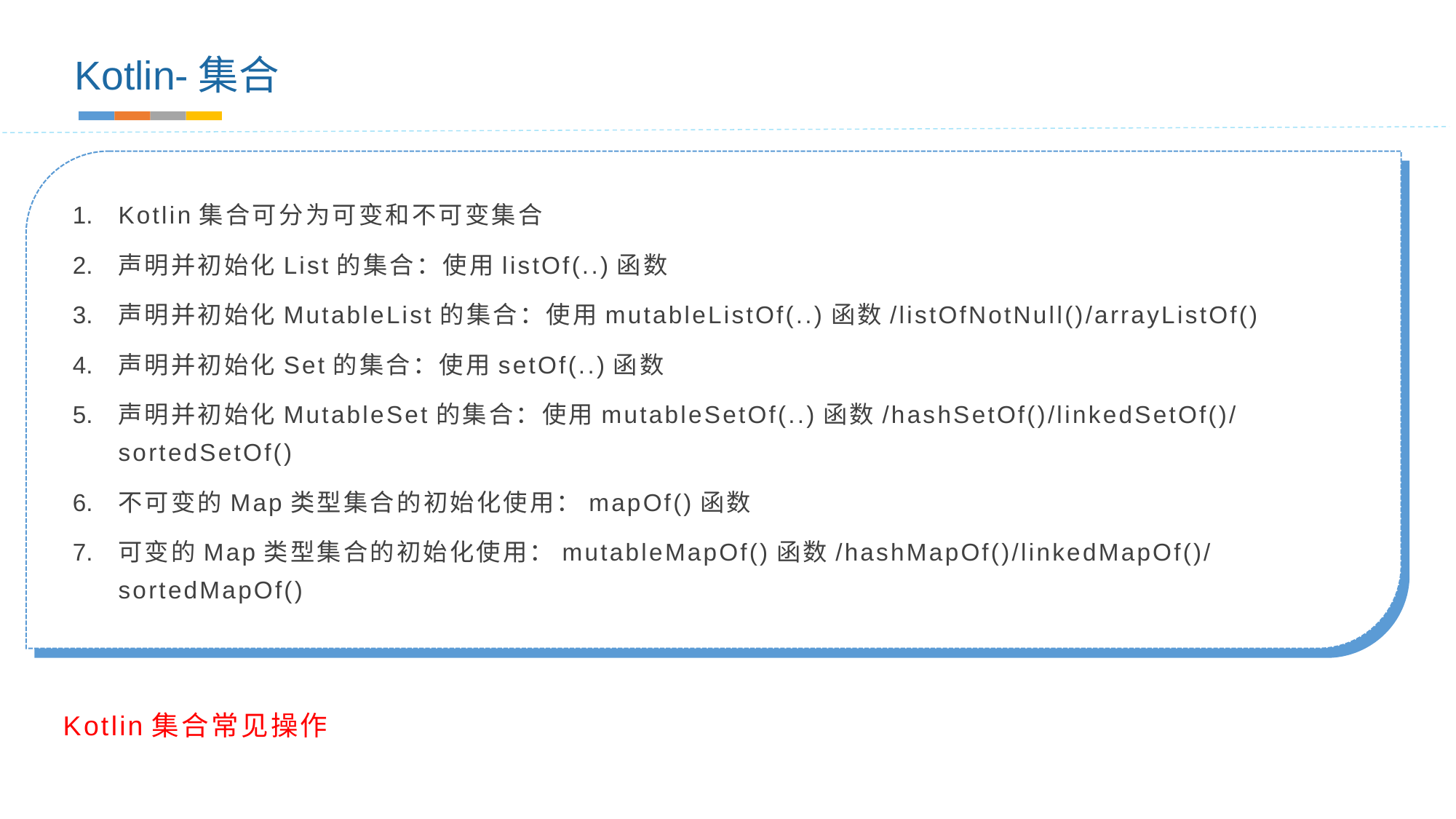

Kotlin-集合

Kotlin集合可分为可变和不可变集合
声明并初始化List的集合：使用listOf(..)函数
声明并初始化MutableList的集合：使用mutableListOf(..)函数/listOfNotNull()/arrayListOf()
声明并初始化Set的集合：使用setOf(..)函数
声明并初始化MutableSet的集合：使用mutableSetOf(..)函数/hashSetOf()/linkedSetOf()/sortedSetOf()
不可变的Map类型集合的初始化使用：mapOf()函数
可变的Map类型集合的初始化使用：mutableMapOf()函数/hashMapOf()/linkedMapOf()/sortedMapOf()
Kotlin集合常见操作